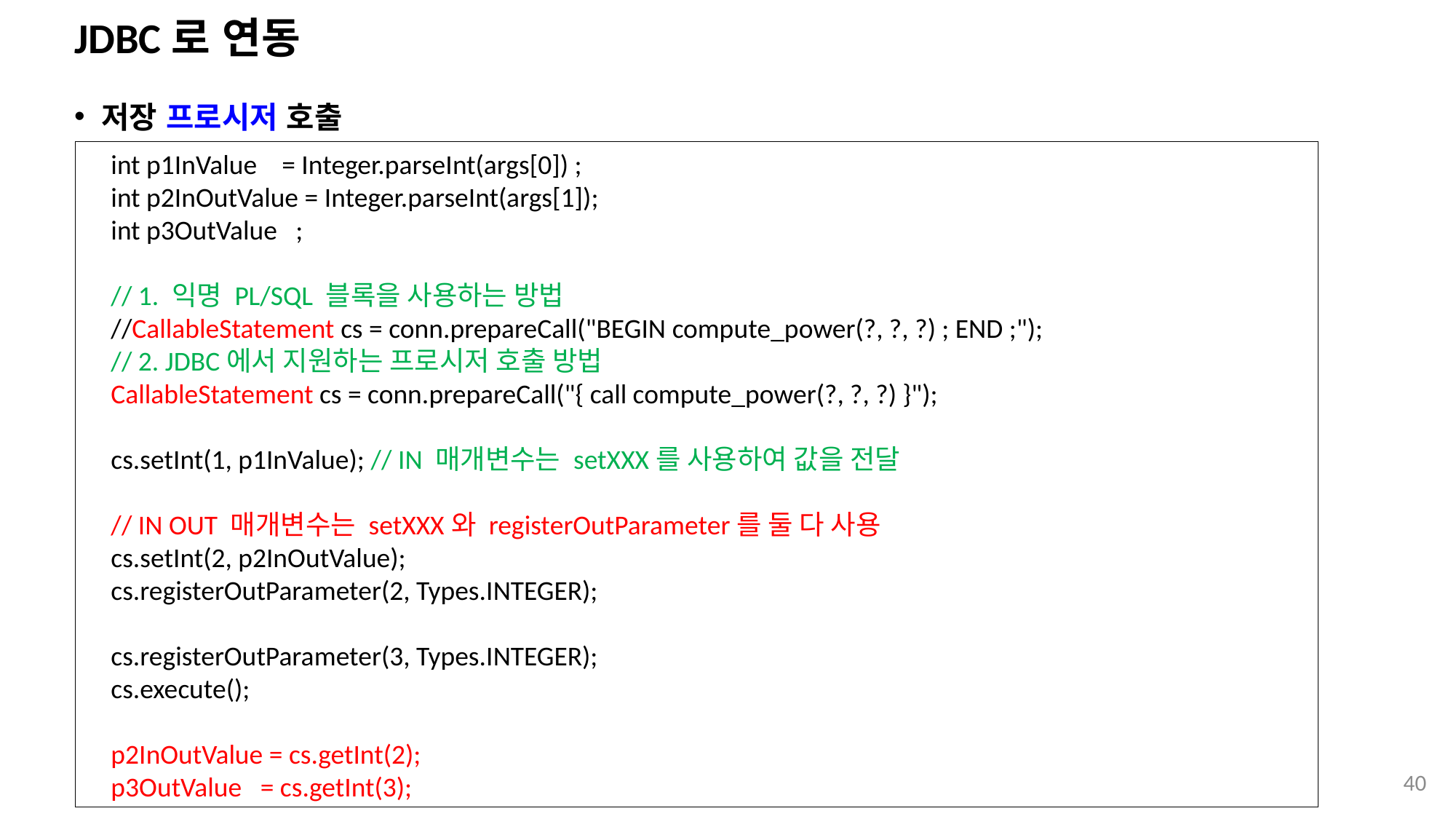

# JDBC로 연동
저장 프로시저 호출
    int p1InValue    = Integer.parseInt(args[0]) ;
    int p2InOutValue = Integer.parseInt(args[1]);
    int p3OutValue   ;

    // 1. 익명 PL/SQL 블록을 사용하는 방법
    //CallableStatement cs = conn.prepareCall("BEGIN compute_power(?, ?, ?) ; END ;");
    // 2. JDBC에서 지원하는 프로시저 호출 방법
    CallableStatement cs = conn.prepareCall("{ call compute_power(?, ?, ?) }");

    cs.setInt(1, p1InValue); // IN 매개변수는 setXXX를 사용하여 값을 전달

    // IN OUT 매개변수는 setXXX와 registerOutParameter를 둘 다 사용
    cs.setInt(2, p2InOutValue);
    cs.registerOutParameter(2, Types.INTEGER);

    cs.registerOutParameter(3, Types.INTEGER);
    cs.execute();

    p2InOutValue = cs.getInt(2);
    p3OutValue   = cs.getInt(3);
40